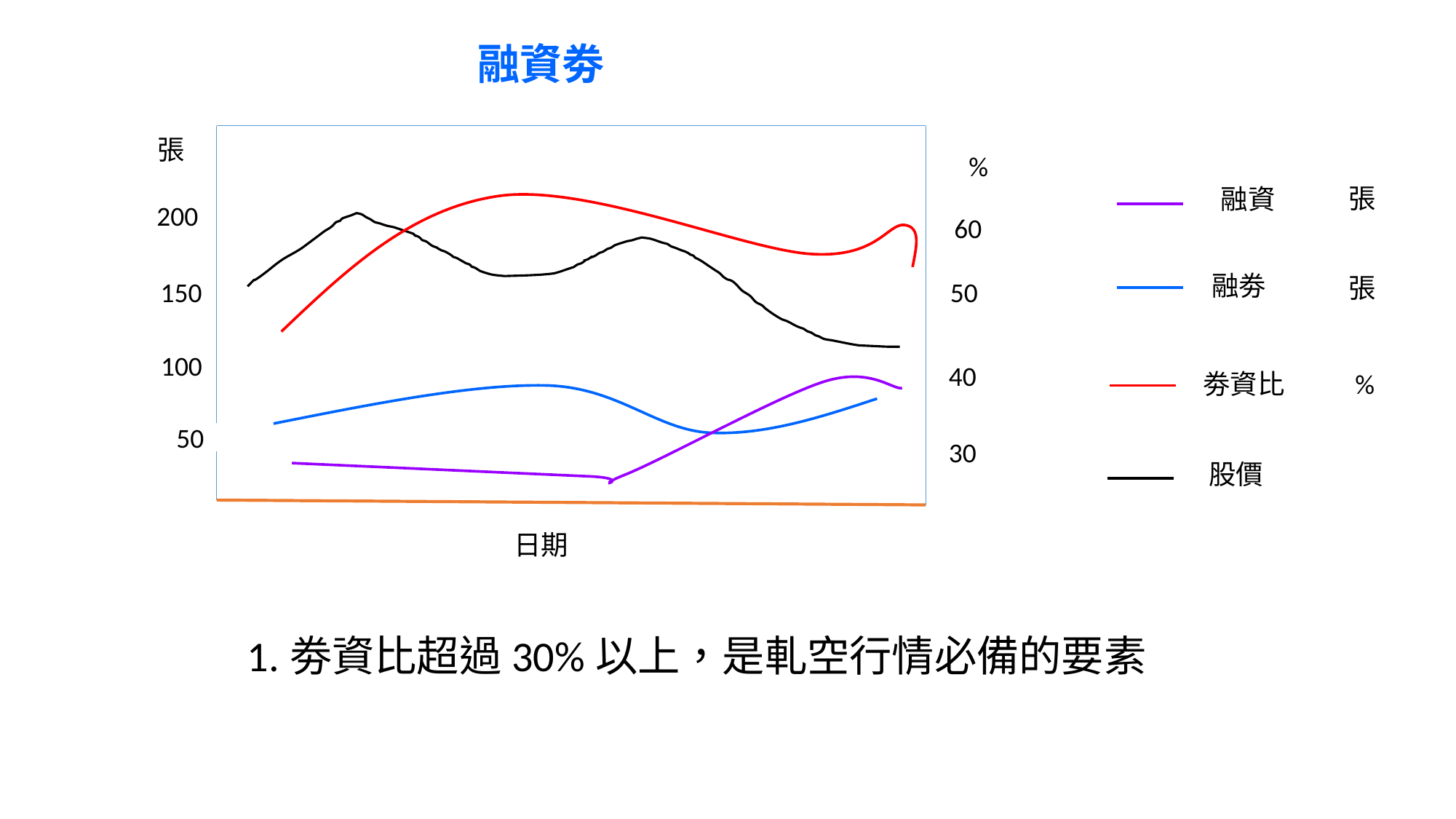

融資劵
張
%
張
融資

200

60
張
融劵
150
50
100
40
劵資比
%

50
30
股價
日期
1.劵資比超過30%以上，是軋空行情必備的要素